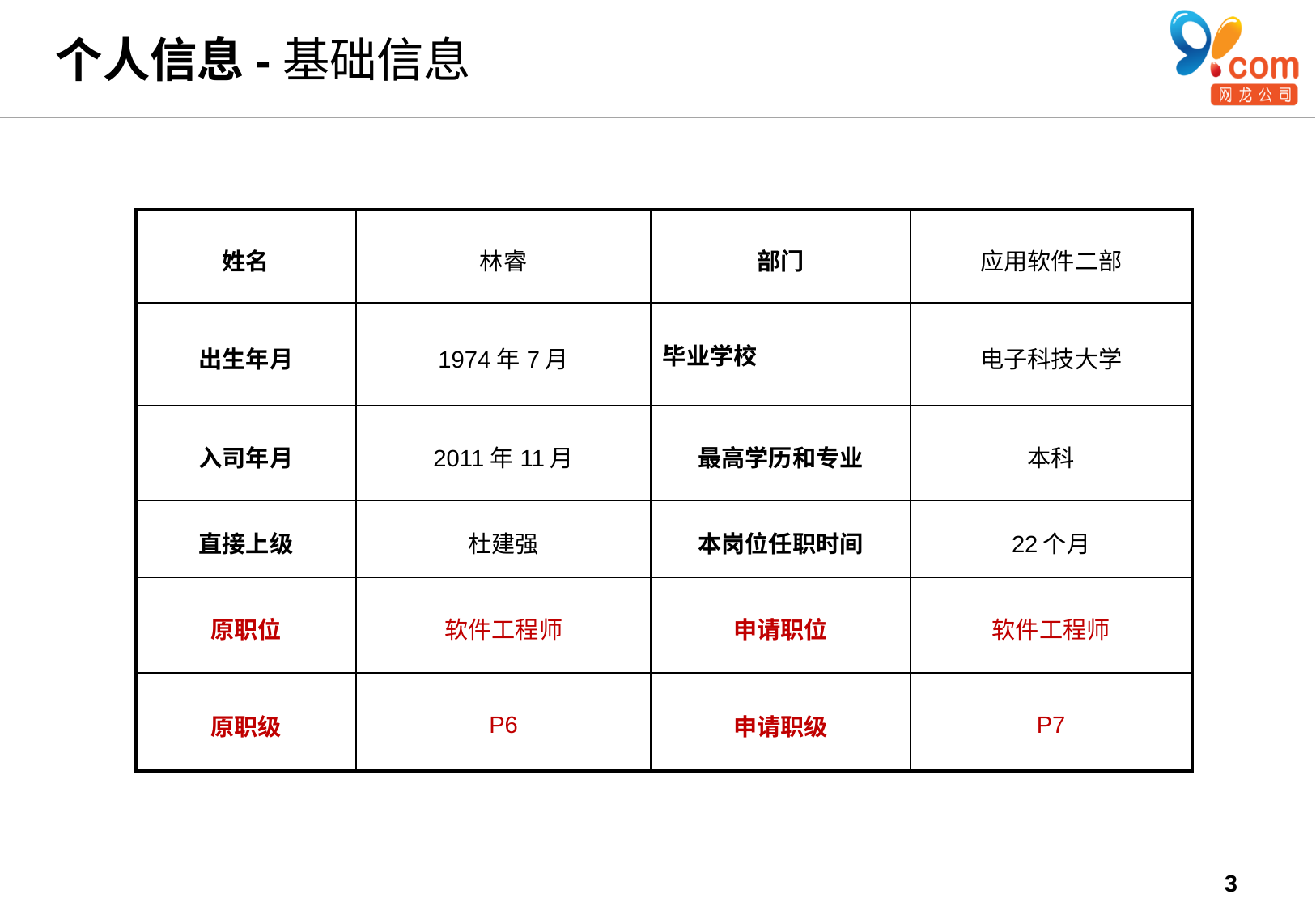

# 个人信息-基础信息
| 姓名 | 林睿 | 部门 | 应用软件二部 |
| --- | --- | --- | --- |
| 出生年月 | 1974年7月 | 毕业学校 | 电子科技大学 |
| 入司年月 | 2011年11月 | 最高学历和专业 | 本科 |
| 直接上级 | 杜建强 | 本岗位任职时间 | 22个月 |
| 原职位 | 软件工程师 | 申请职位 | 软件工程师 |
| 原职级 | P6 | 申请职级 | P7 |
3